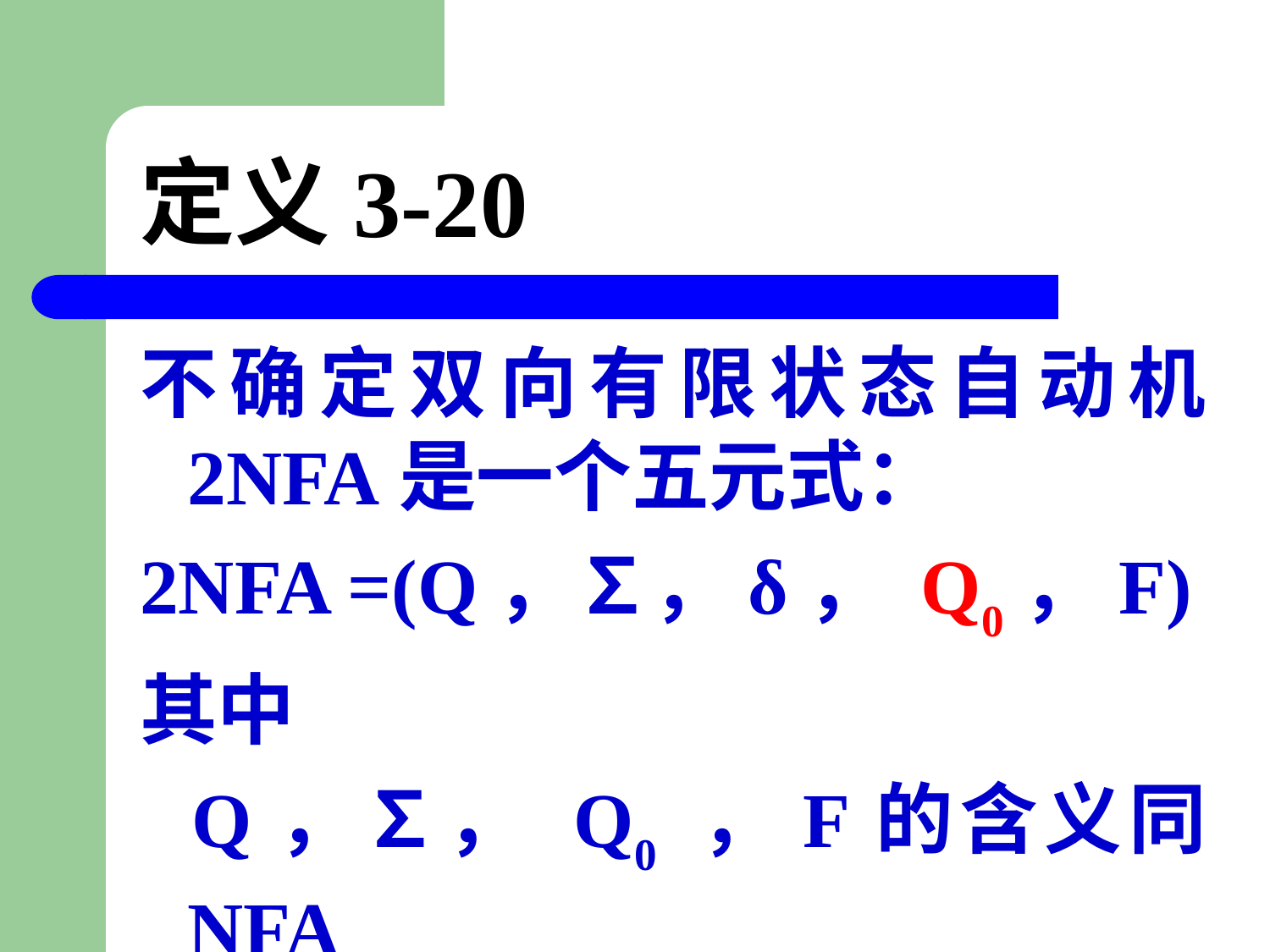

# 定义3-20
不确定双向有限状态自动机2NFA是一个五元式：
2NFA =(Q，∑，δ， Q0，F)
其中
  Q，∑， Q0 ，F的含义同NFA